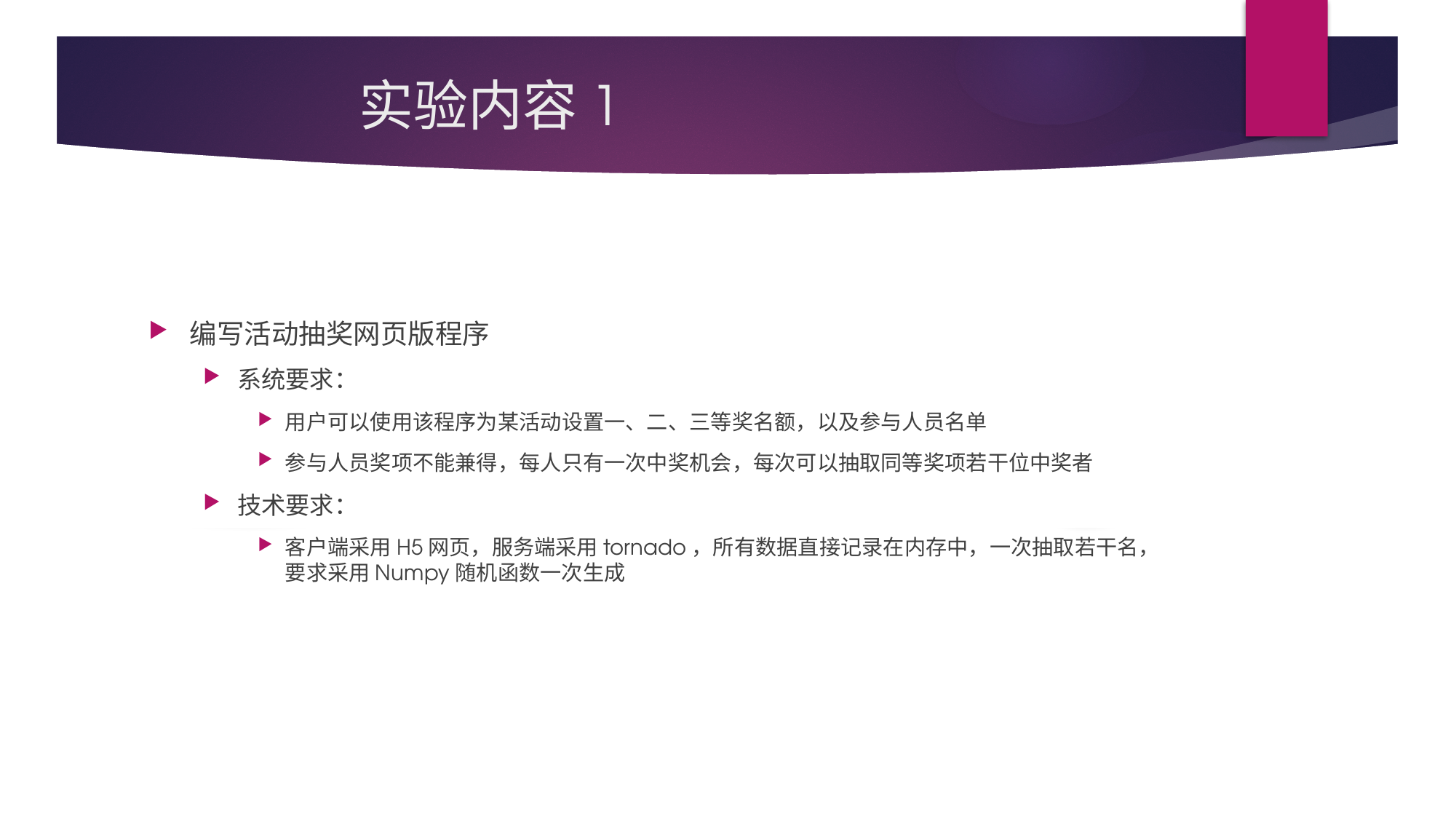

# 实验内容1
编写活动抽奖网页版程序
系统要求：
用户可以使用该程序为某活动设置一、二、三等奖名额，以及参与人员名单
参与人员奖项不能兼得，每人只有一次中奖机会，每次可以抽取同等奖项若干位中奖者
技术要求：
客户端采用H5网页，服务端采用tornado，所有数据直接记录在内存中，一次抽取若干名，要求采用Numpy随机函数一次生成